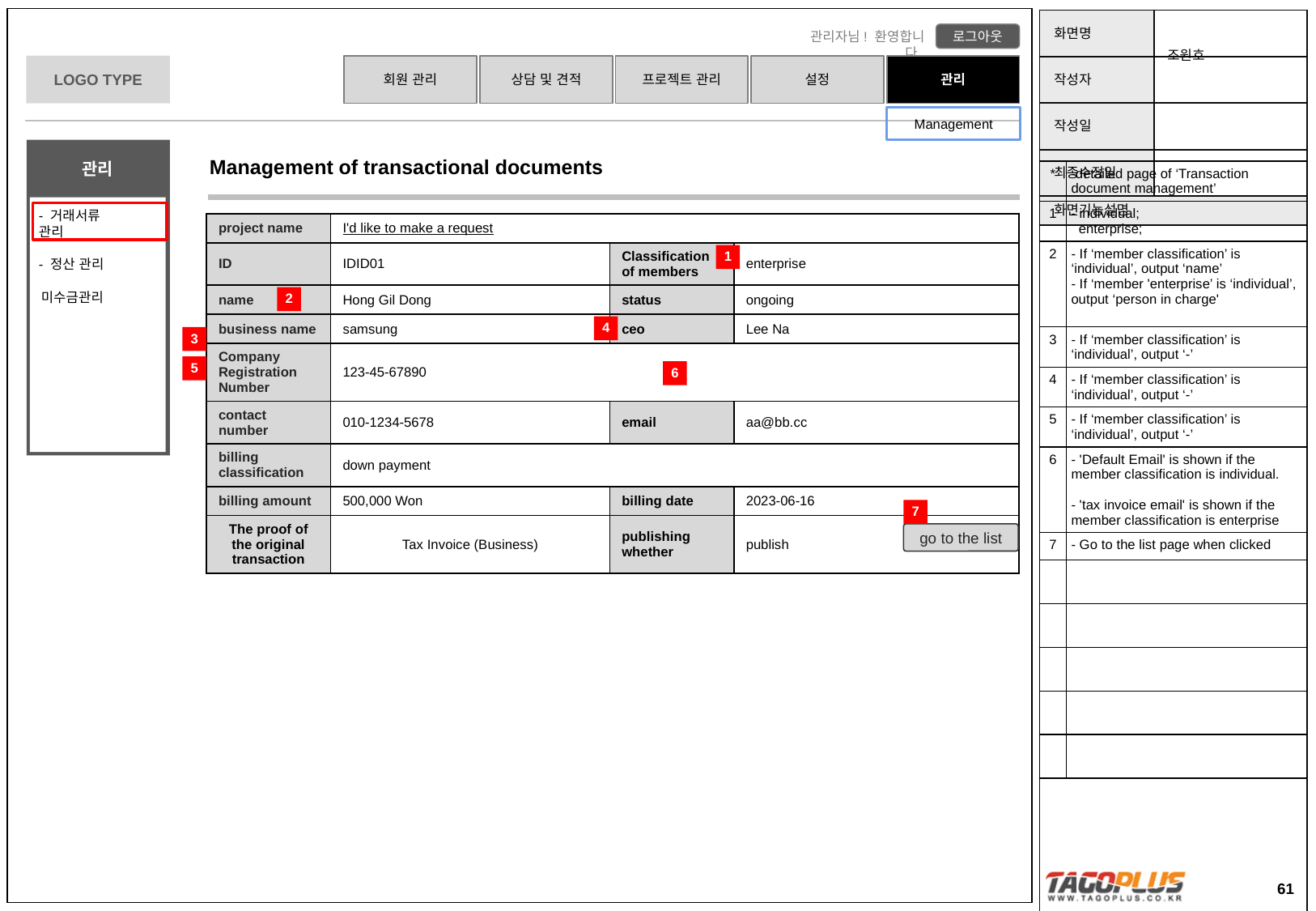

Management
Management of transactional documents
| \* | -detailed page of ‘Transaction document management’ |
| --- | --- |
| 1 | - individual; enterprise; |
| 2 | - If ‘member classification’ is ‘individual’, output ‘name’ - If ‘member 'enterprise’ is ‘individual’, output ‘person in charge' |
| 3 | - If ‘member classification’ is ‘individual’, output ‘-’ |
| 4 | - If ‘member classification’ is ‘individual’, output ‘-’ |
| 5 | - If ‘member classification’ is ‘individual’, output ‘-’ |
| 6 | - 'Default Email' is shown if the member classification is individual. - 'tax invoice email' is shown if the member classification is enterprise |
| 7 | - Go to the list page when clicked |
|  |  |
|  |  |
|  |  |
|  |  |
|  |  |

| project name | I'd like to make a request |  |  |
| --- | --- | --- | --- |
| ID | IDID01 | Classification of members | enterprise |
| name | Hong Gil Dong | status | ongoing |
| business name | samsung | ceo | Lee Na |
| Company Registration Number | 123-45-67890 |  |  |
| contact number | 010-1234-5678 | email | aa@bb.cc |
| billing classification | down payment |  |  |
| billing amount | 500,000 Won | billing date | 2023-06-16 |
| The proof of the original transaction | Tax Invoice (Business) | publishing whether | publish |
1
미수금관리
2
4
3
5
6
7
go to the list